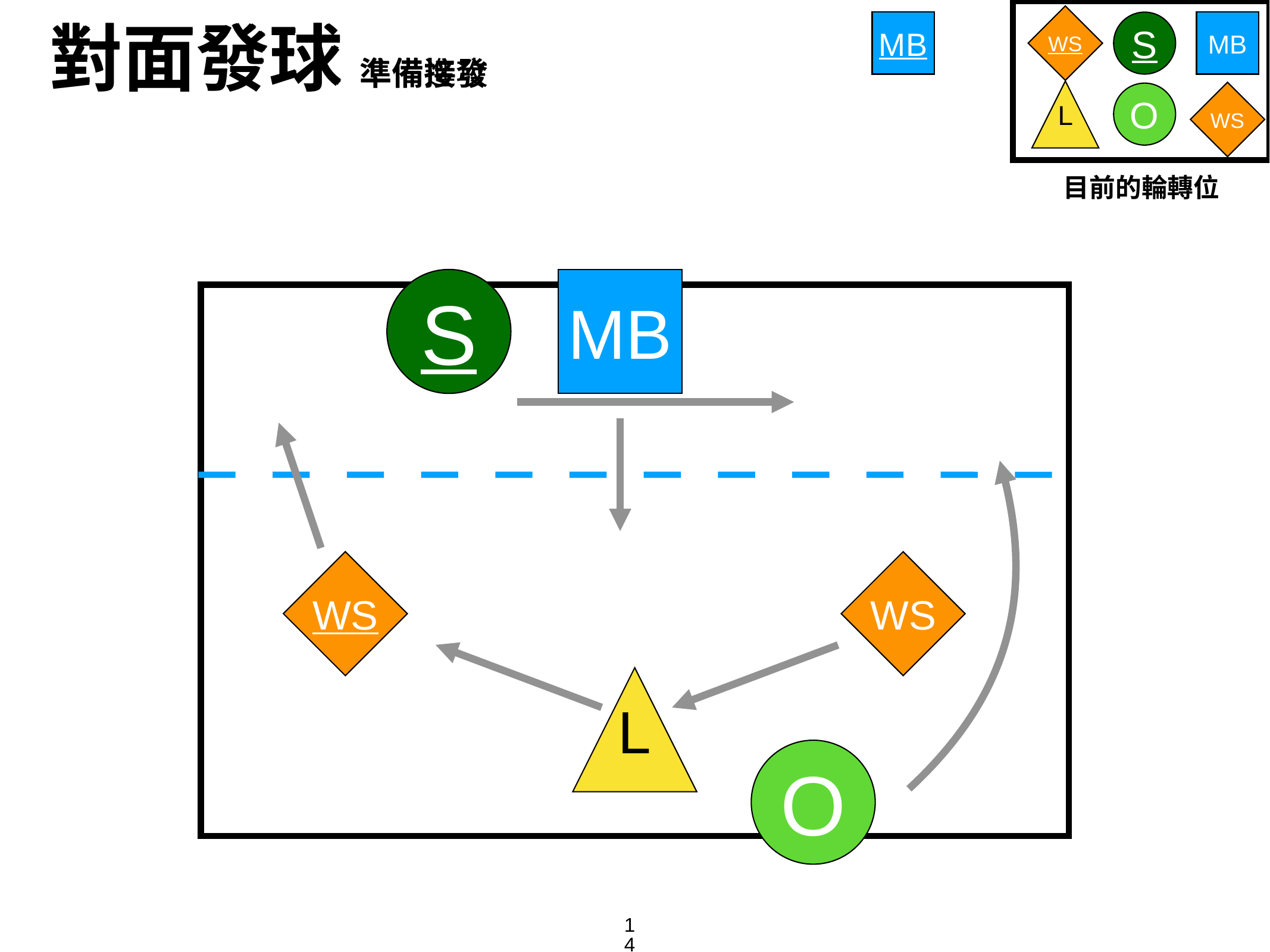

# 對面發球 準備接發
對面發球 準備進攻

WS
MB
S
MB
L
WS
O
目前的輪轉位
S
MB

WS
WS

L
O
14